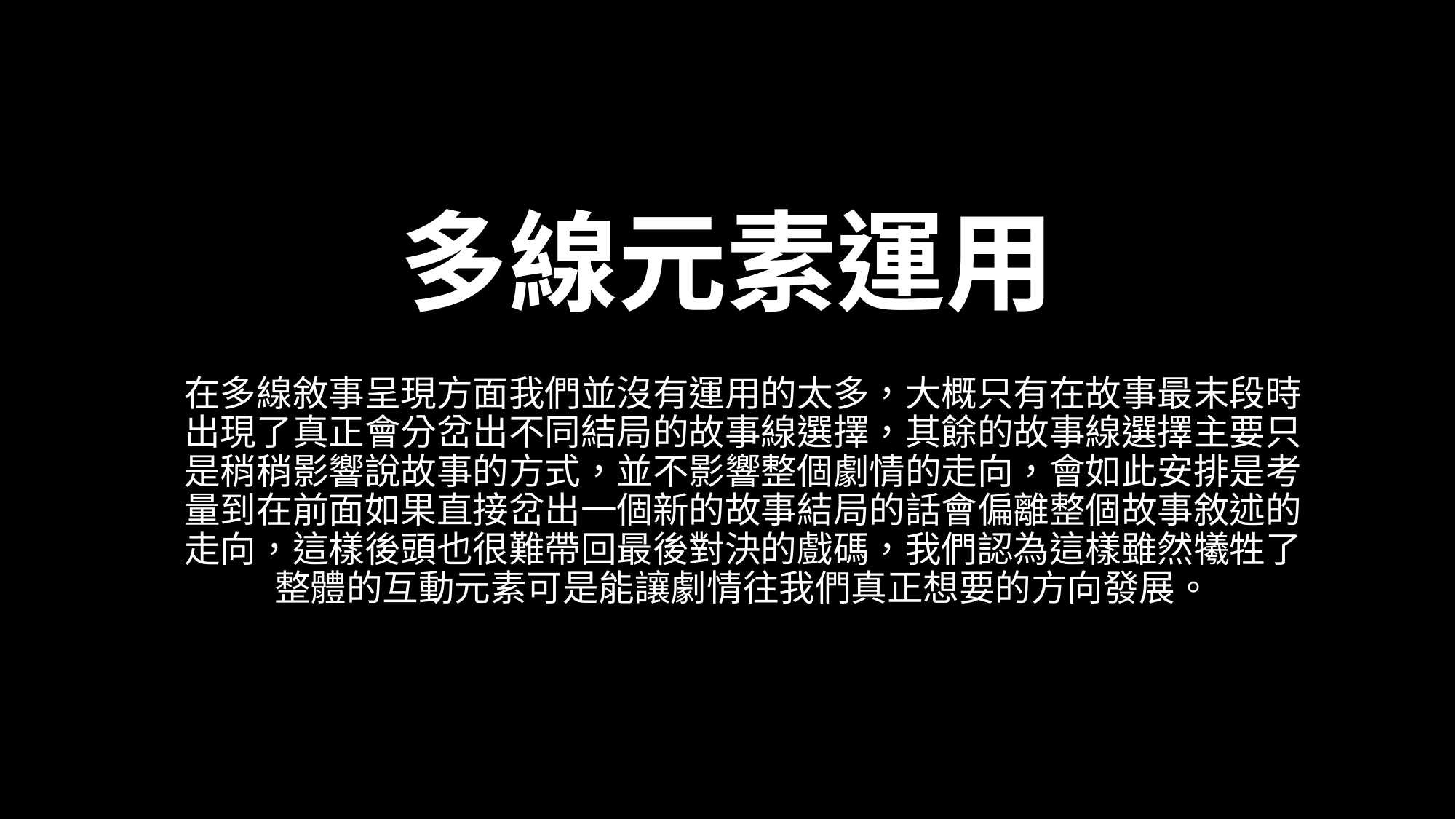

# 多線元素運用
在多線敘事呈現方面我們並沒有運用的太多，大概只有在故事最末段時出現了真正會分岔出不同結局的故事線選擇，其餘的故事線選擇主要只是稍稍影響說故事的方式，並不影響整個劇情的走向，會如此安排是考量到在前面如果直接岔出一個新的故事結局的話會偏離整個故事敘述的走向，這樣後頭也很難帶回最後對決的戲碼，我們認為這樣雖然犧牲了整體的互動元素可是能讓劇情往我們真正想要的方向發展。